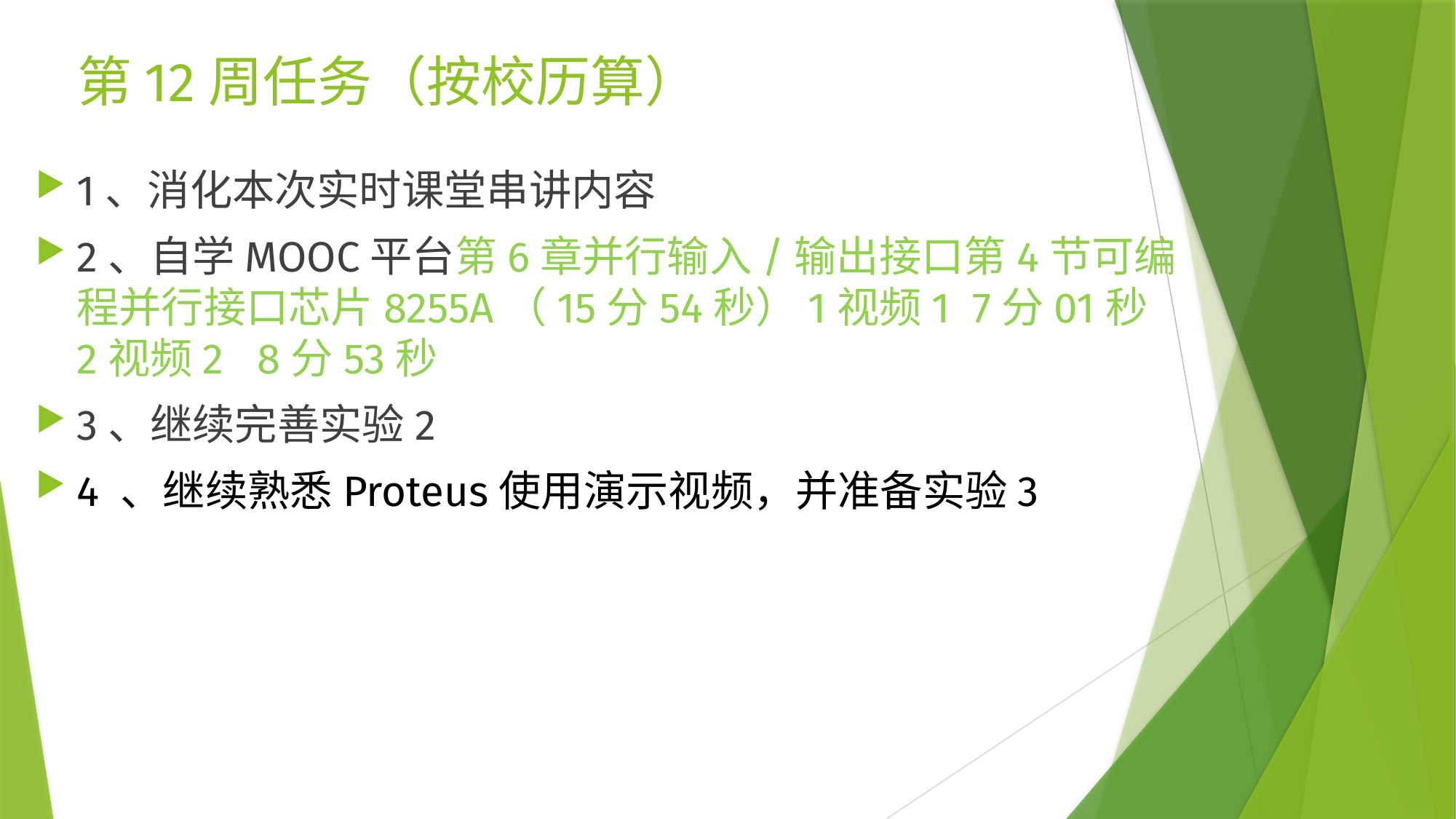

# 第12周任务（按校历算）
1、消化本次实时课堂串讲内容
2、自学MOOC平台第6章并行输入/输出接口第4节可编程并行接口芯片8255A（15分54秒）1视频1  7分01秒  2视频2   8分53秒
3、继续完善实验2
4 、继续熟悉Proteus使用演示视频，并准备实验3